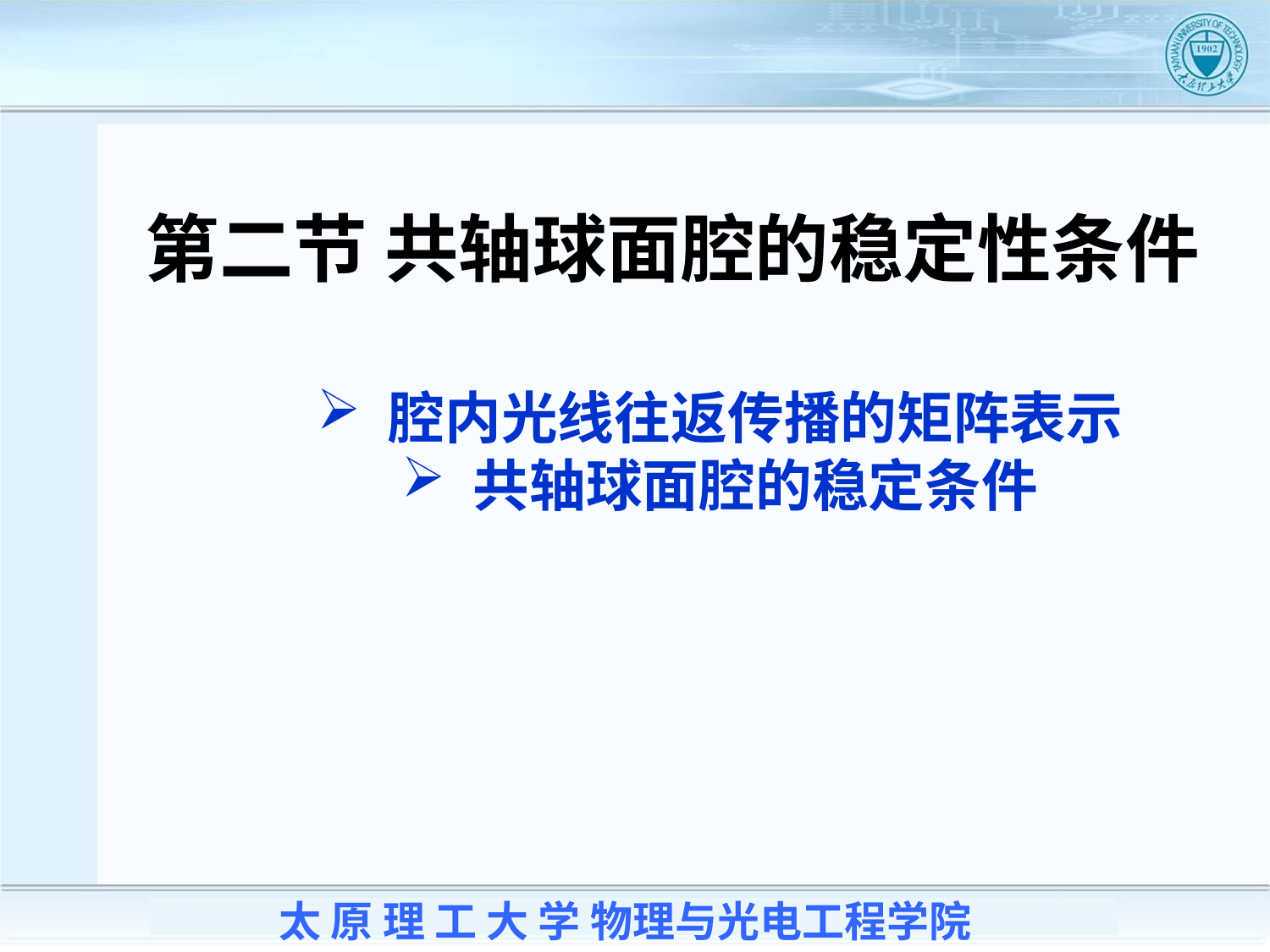

# 第二节 共轴球面腔的稳定性条件
 腔内光线往返传播的矩阵表示
 共轴球面腔的稳定条件